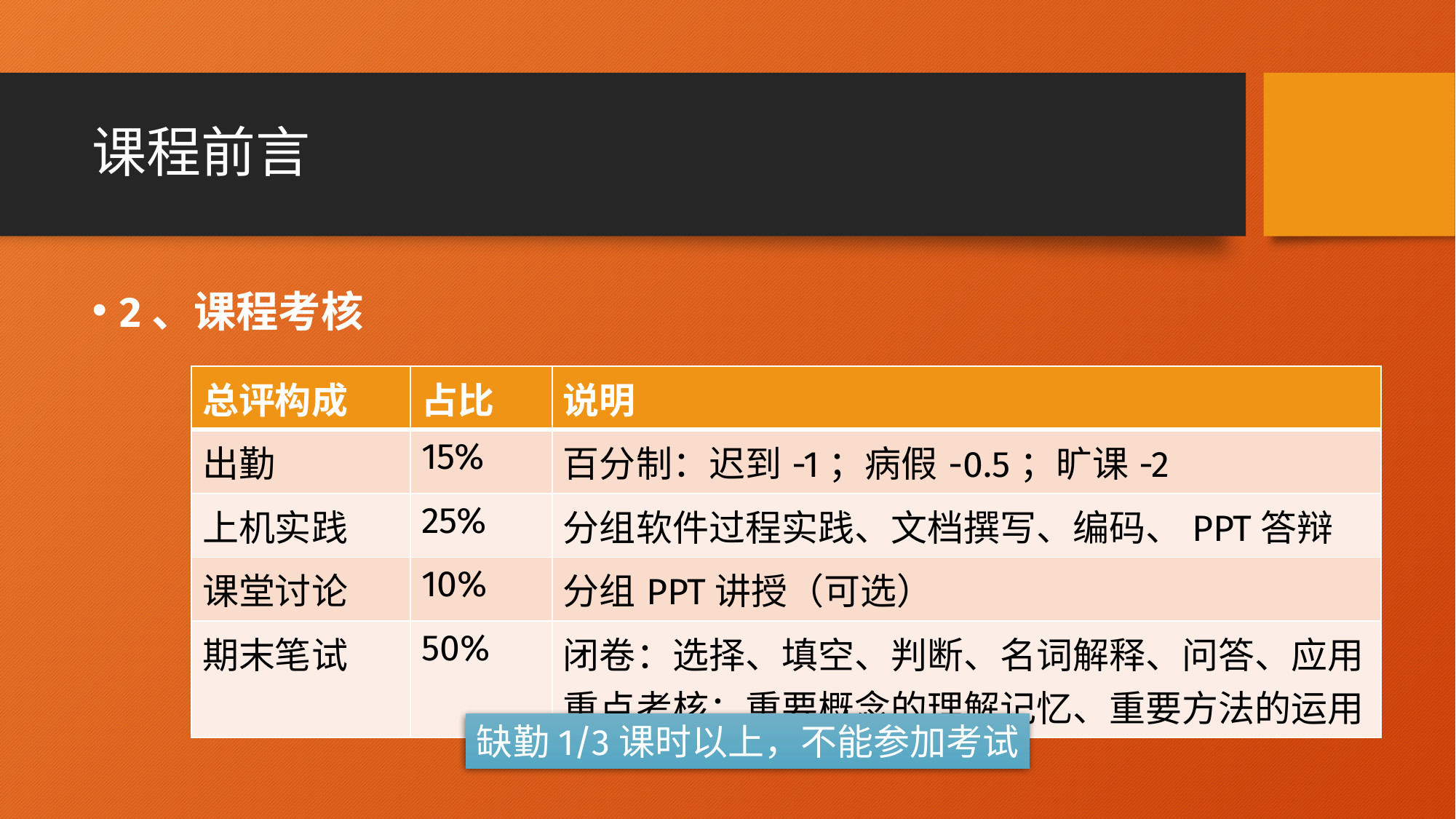

# 课程前言
2、课程考核

| 总评构成 | 占比 | 说明 |
| --- | --- | --- |
| 出勤 | 15% | 百分制：迟到-1；病假-0.5；旷课-2 |
| 上机实践 | 25% | 分组软件过程实践、文档撰写、编码、PPT答辩 |
| 课堂讨论 | 10% | 分组PPT讲授（可选） |
| 期末笔试 | 50% | 闭卷：选择、填空、判断、名词解释、问答、应用 重点考核：重要概念的理解记忆、重要方法的运用 |
缺勤1/3课时以上，不能参加考试